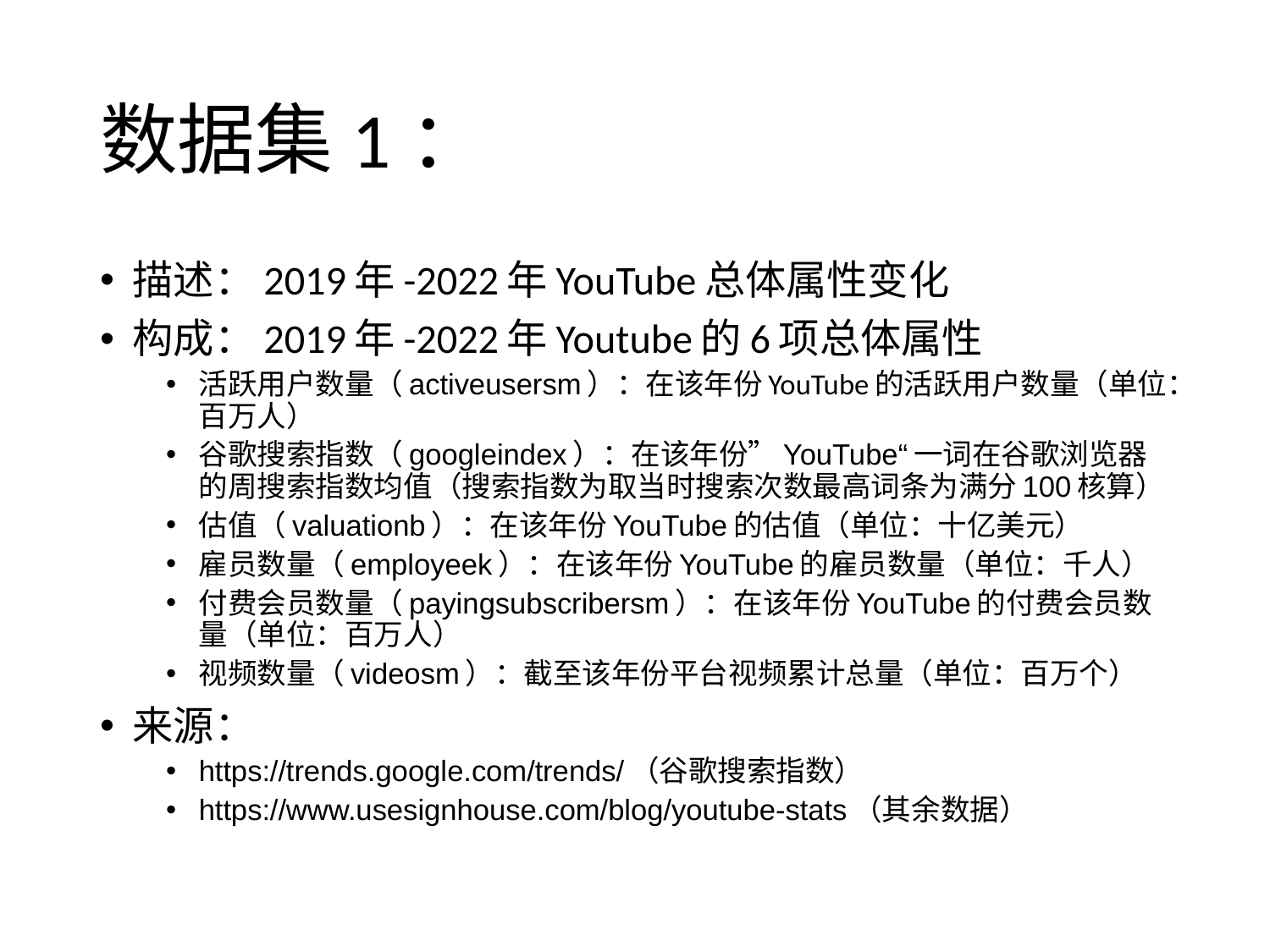

# 数据集1：
描述：2019年-2022年YouTube总体属性变化
构成：2019年-2022年Youtube的6项总体属性
活跃用户数量（activeusersm）：在该年份YouTube的活跃用户数量（单位：百万人）
谷歌搜索指数（googleindex）：在该年份”YouTube“一词在谷歌浏览器的周搜索指数均值（搜索指数为取当时搜索次数最高词条为满分100核算）
估值（valuationb）：在该年份YouTube的估值（单位：十亿美元）
雇员数量（employeek）：在该年份YouTube的雇员数量（单位：千人）
付费会员数量（payingsubscribersm）：在该年份YouTube的付费会员数量（单位：百万人）
视频数量（videosm）：截至该年份平台视频累计总量（单位：百万个）
来源：
https://trends.google.com/trends/（谷歌搜索指数）
https://www.usesignhouse.com/blog/youtube-stats（其余数据）